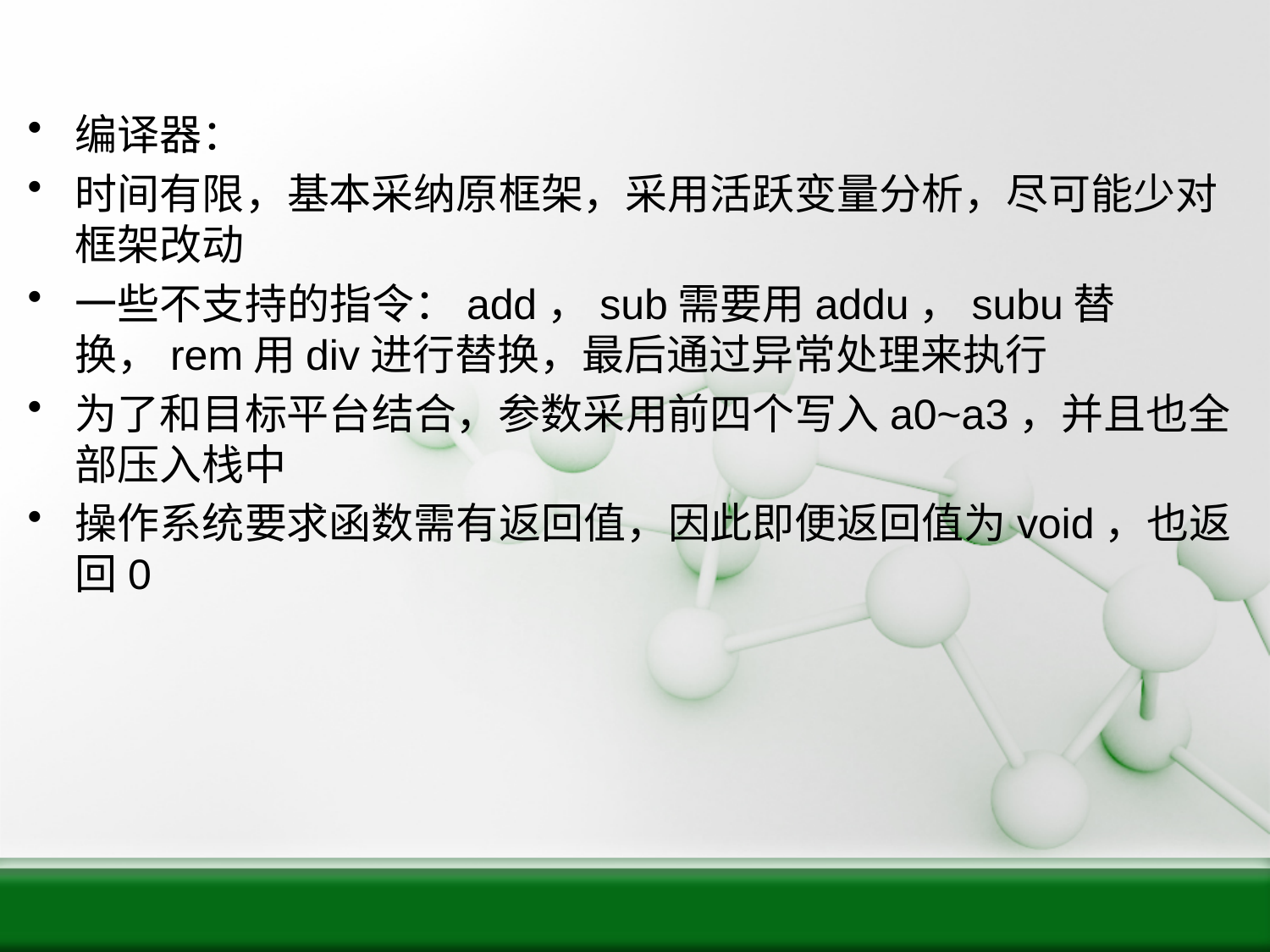

#
编译器：
时间有限，基本采纳原框架，采用活跃变量分析，尽可能少对框架改动
一些不支持的指令：add，sub需要用addu，subu替换，rem用div进行替换，最后通过异常处理来执行
为了和目标平台结合，参数采用前四个写入a0~a3，并且也全部压入栈中
操作系统要求函数需有返回值，因此即便返回值为void，也返回0